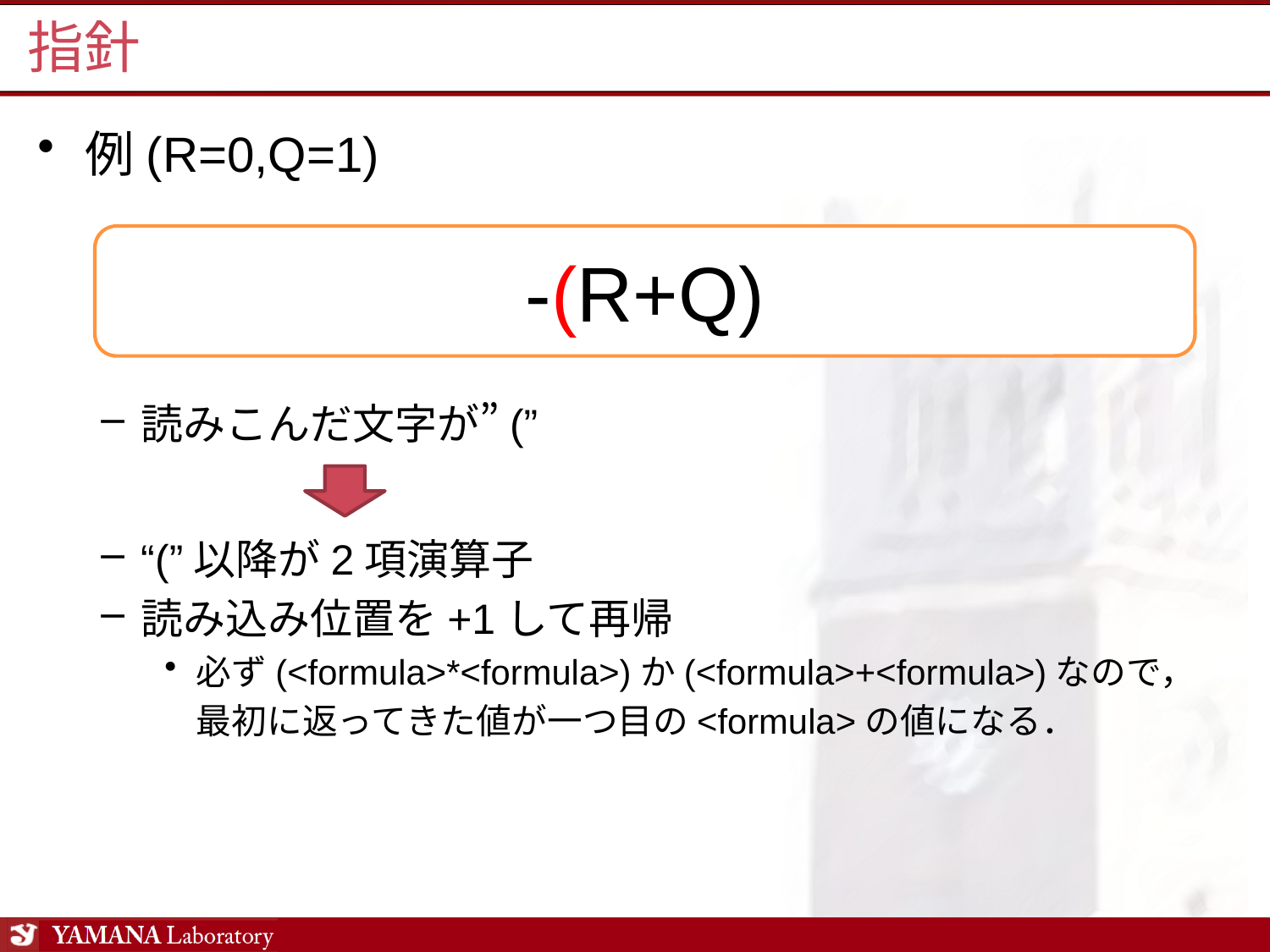

# 指針
例(R=0,Q=1)

読みこんだ文字が”(”

“(”以降が2項演算子
読み込み位置を+1して再帰
必ず(<formula>*<formula>)か(<formula>+<formula>)なので，
	最初に返ってきた値が一つ目の<formula>の値になる．

-(R+Q)